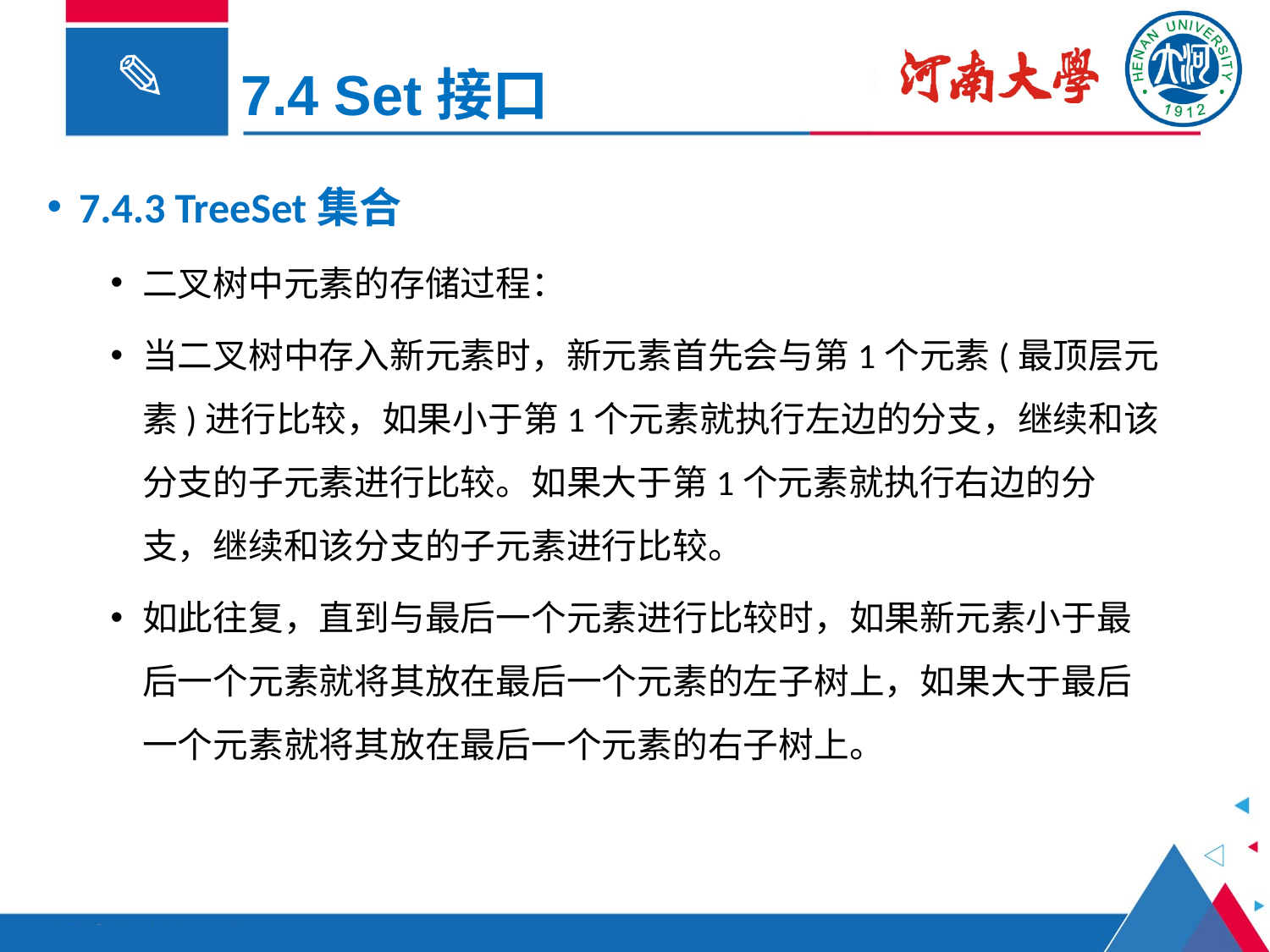

7.4 Set接口
7.4.3 TreeSet集合
二叉树中元素的存储过程：
当二叉树中存入新元素时，新元素首先会与第1个元素(最顶层元素)进行比较，如果小于第1个元素就执行左边的分支，继续和该分支的子元素进行比较。如果大于第1个元素就执行右边的分支，继续和该分支的子元素进行比较。
如此往复，直到与最后一个元素进行比较时，如果新元素小于最后一个元素就将其放在最后一个元素的左子树上，如果大于最后一个元素就将其放在最后一个元素的右子树上。